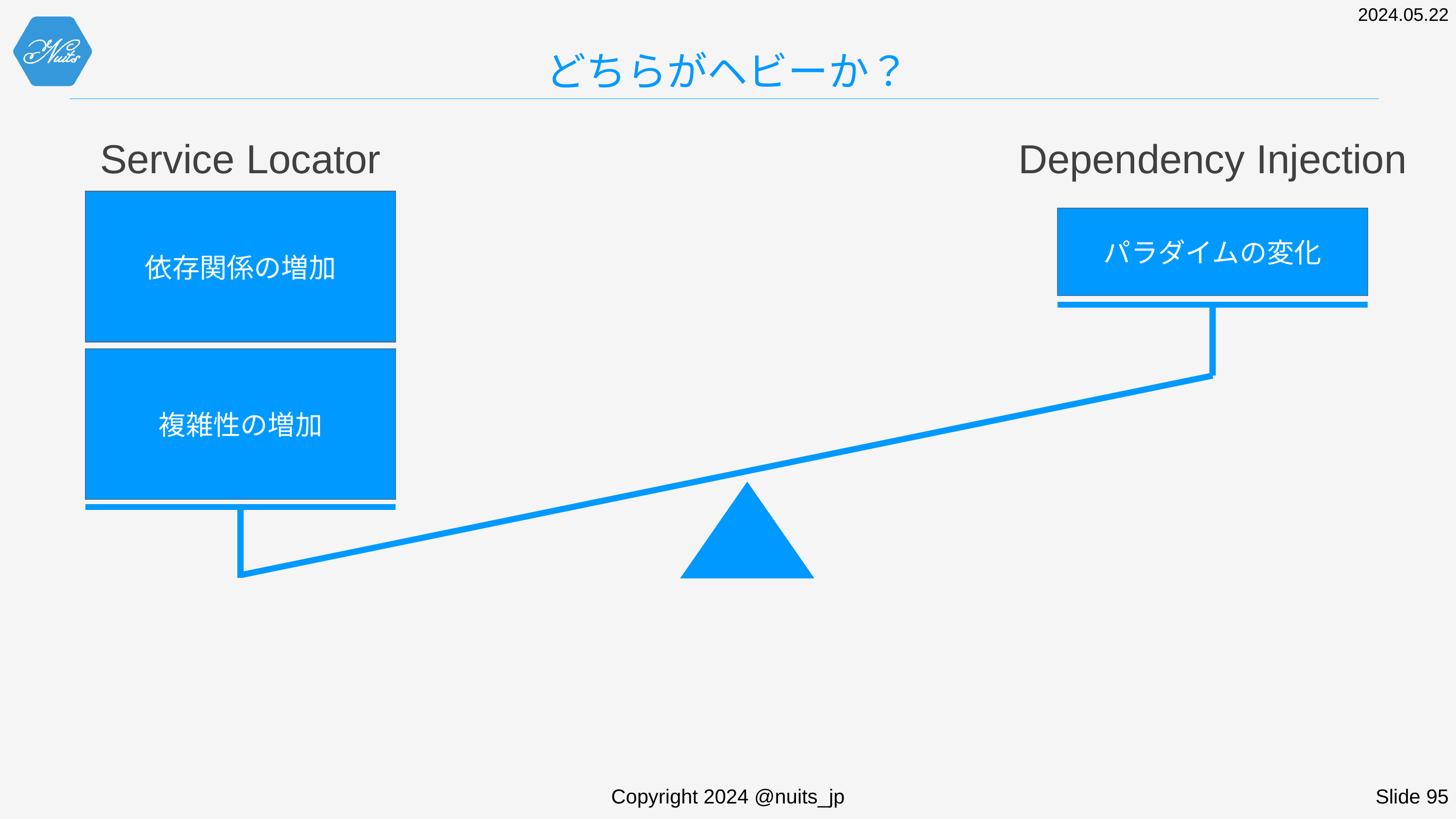

# どちらがヘビーか？
Service Locator
Dependency Injection
依存関係の増加
パラダイムの変化
複雑性の増加